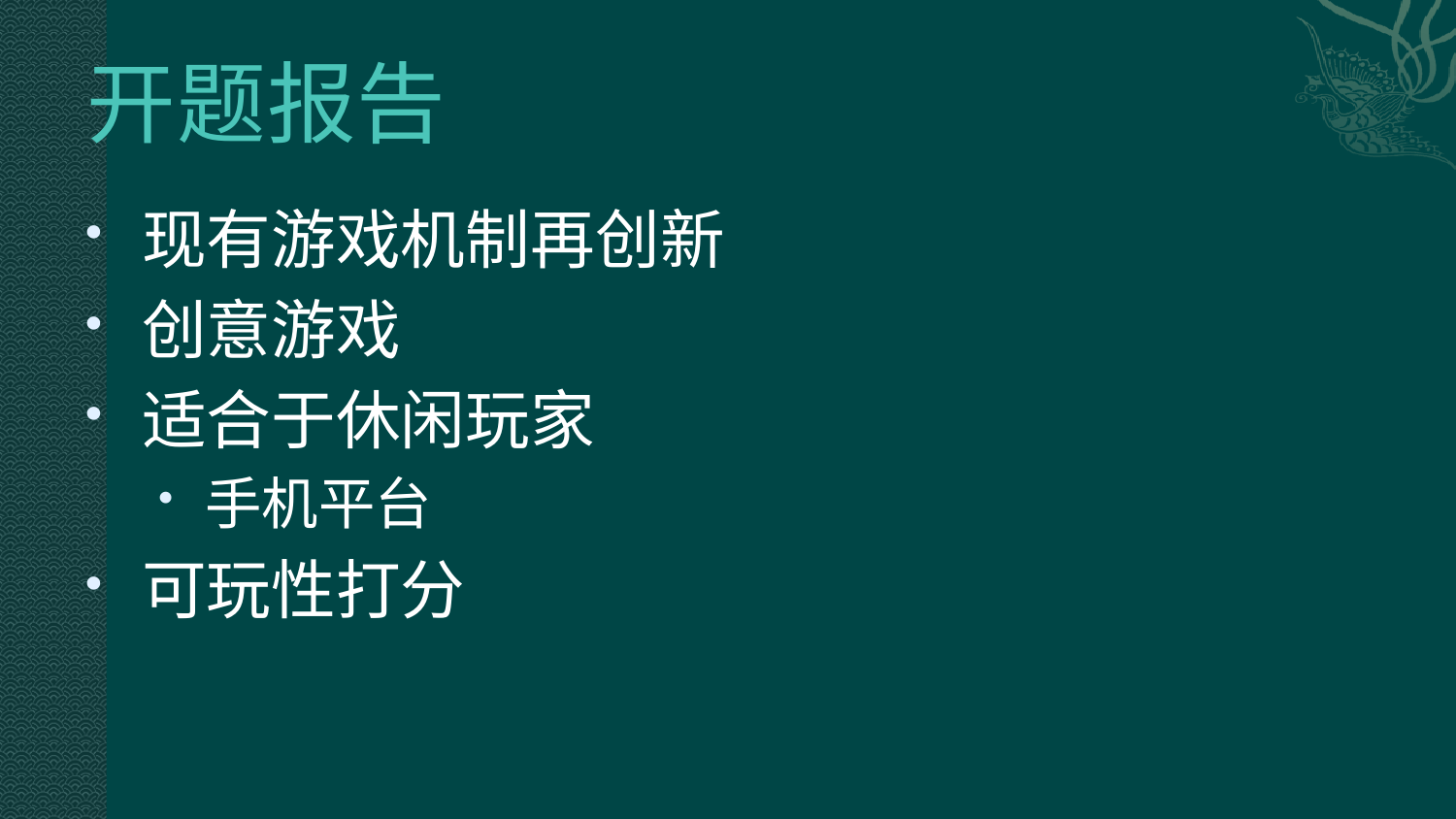

# 开题报告
现有游戏机制再创新
创意游戏
适合于休闲玩家
手机平台
可玩性打分